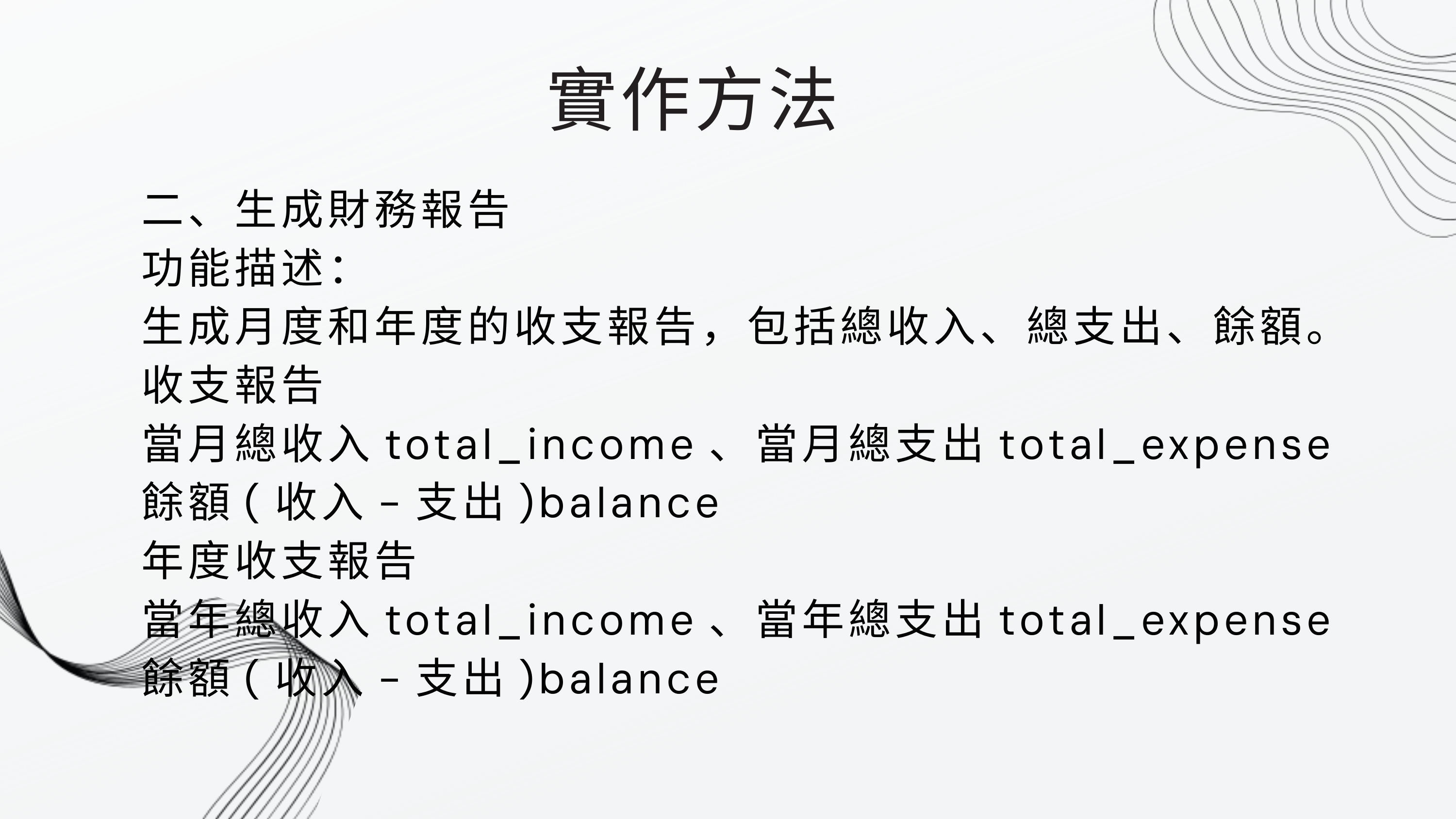

實作方法
二、生成財務報告
功能描述：
生成月度和年度的收支報告，包括總收入、總支出、餘額。
收支報告
當月總收入total_income、當月總支出total_expense
餘額(收入-支出)balance
年度收支報告
當年總收入total_income、當年總支出total_expense
餘額(收入-支出)balance